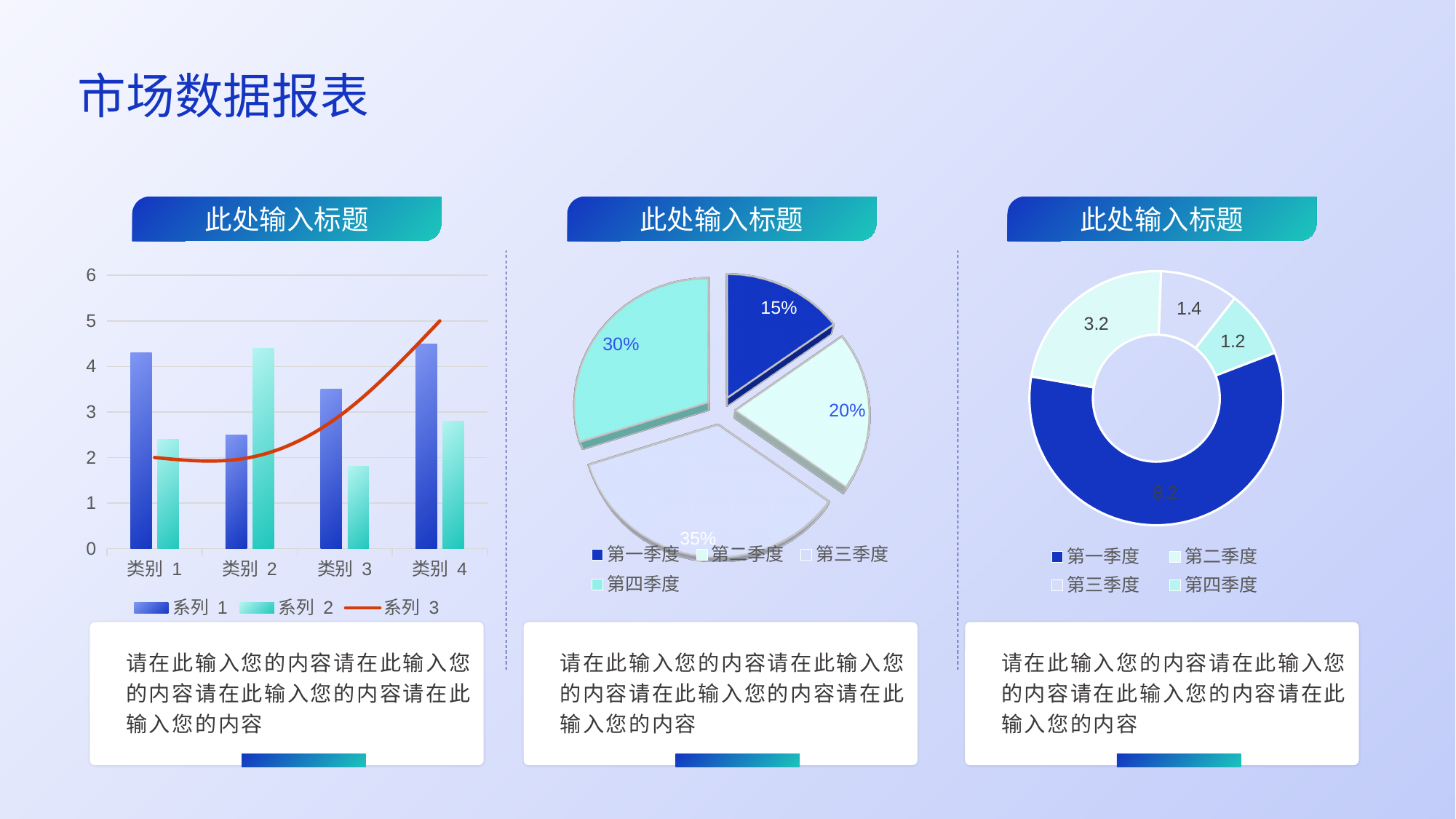

市场数据报表
此处输入标题
此处输入标题
此处输入标题

此处输入标题

### Chart

| Category | 销售额 |
|---|---|
| 第一季度 | 8.2 |
| 第二季度 | 3.2 |
| 第三季度 | 1.4 |
| 第四季度 | 1.2 |

[unsupported chart]

### Chart

| Category | 系列 1 | 系列 2 | 系列 3 |
|---|---|---|---|
| 类别 1 | 4.3 | 2.4 | 2.0 |
| 类别 2 | 2.5 | 4.4 | 2.0 |
| 类别 3 | 3.5 | 1.8 | 3.0 |
| 类别 4 | 4.5 | 2.8 | 5.0 |
请在此输入您的内容请在此输入您的内容请在此输入您的内容请在此输入您的内容

请在此输入您的内容请在此输入您的内容请在此输入您的内容请在此输入您的内容

请在此输入您的内容请在此输入您的内容请在此输入您的内容请在此输入您的内容